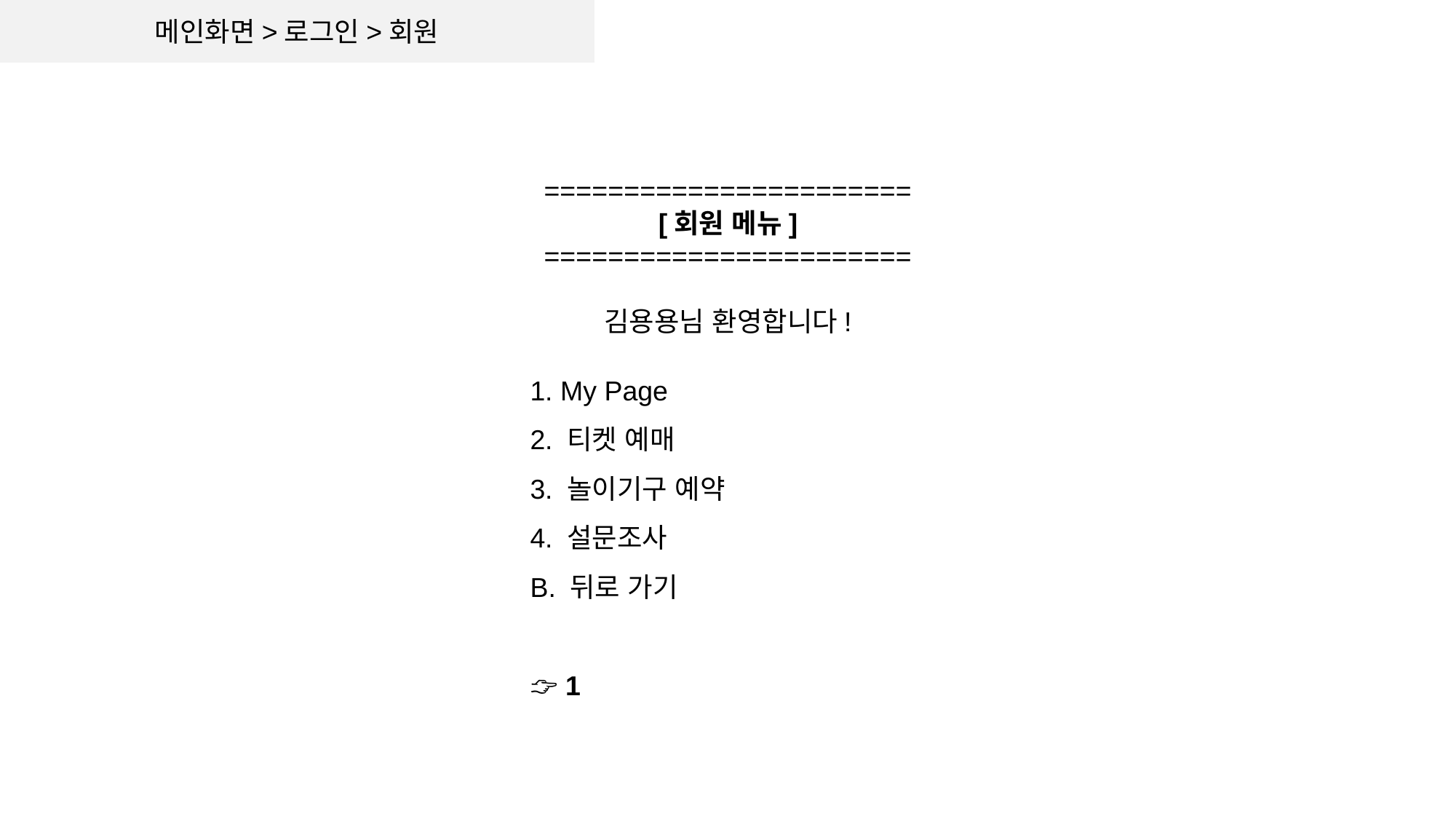

메인화면>로그인>회원
=======================
[회원 메뉴]
=======================

김용용님 환영합니다!

1. My Page
2. 티켓 예매
3. 놀이기구 예약
4. 설문조사
B. 뒤로 가기

👉 1